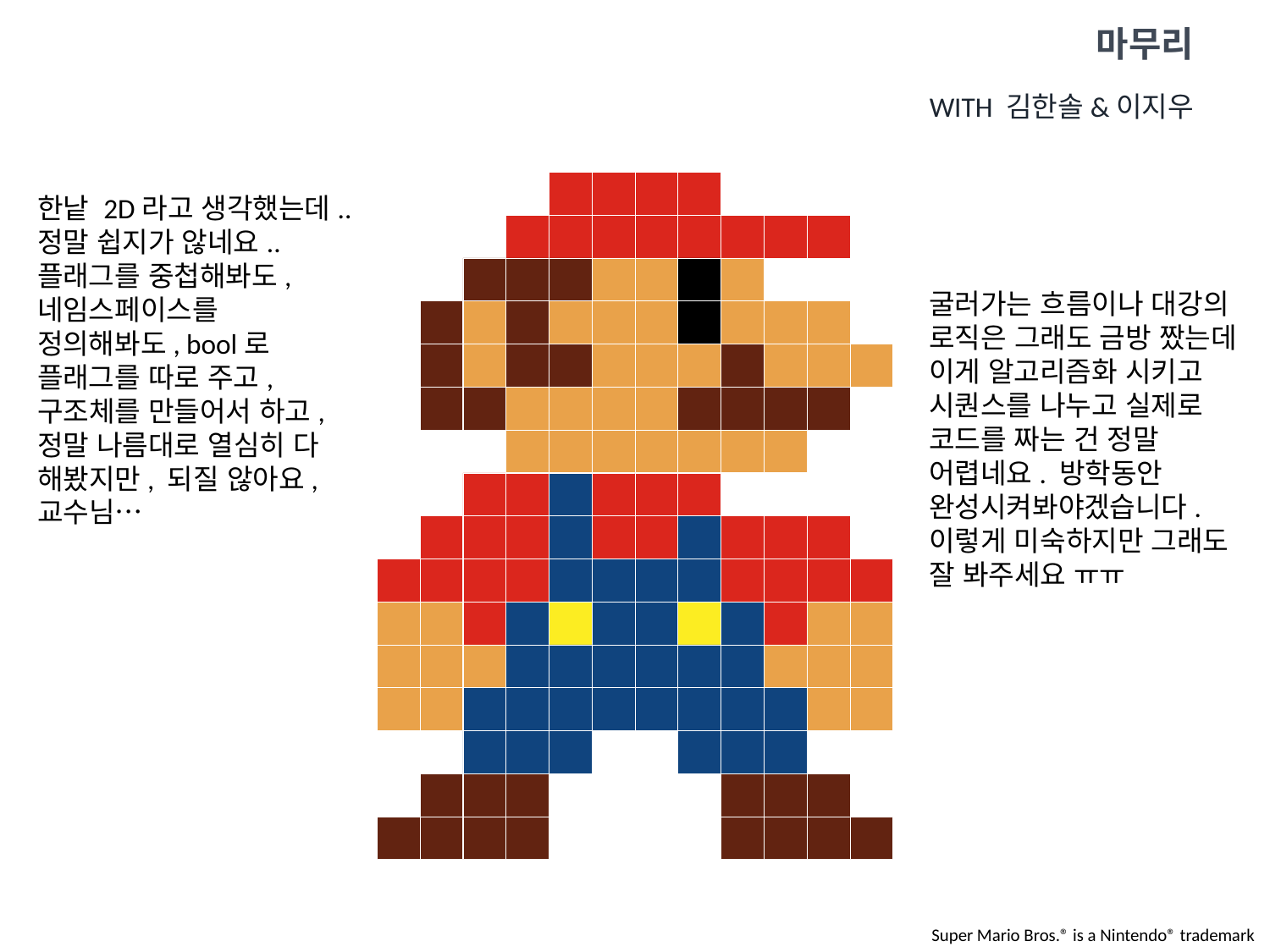

# 마무리
With 김한솔&이지우

한낱 2D라고 생각했는데.. 정말 쉽지가 않네요.. 플래그를 중첩해봐도, 네임스페이스를 정의해봐도, bool로 플래그를 따로 주고, 구조체를 만들어서 하고, 정말 나름대로 열심히 다 해봤지만, 되질 않아요, 교수님…
굴러가는 흐름이나 대강의 로직은 그래도 금방 짰는데 이게 알고리즘화 시키고 시퀀스를 나누고 실제로 코드를 짜는 건 정말 어렵네요. 방학동안 완성시켜봐야겠습니다. 이렇게 미숙하지만 그래도 잘 봐주세요 ㅠㅠ
Super Mario Bros.® is a Nintendo® trademark